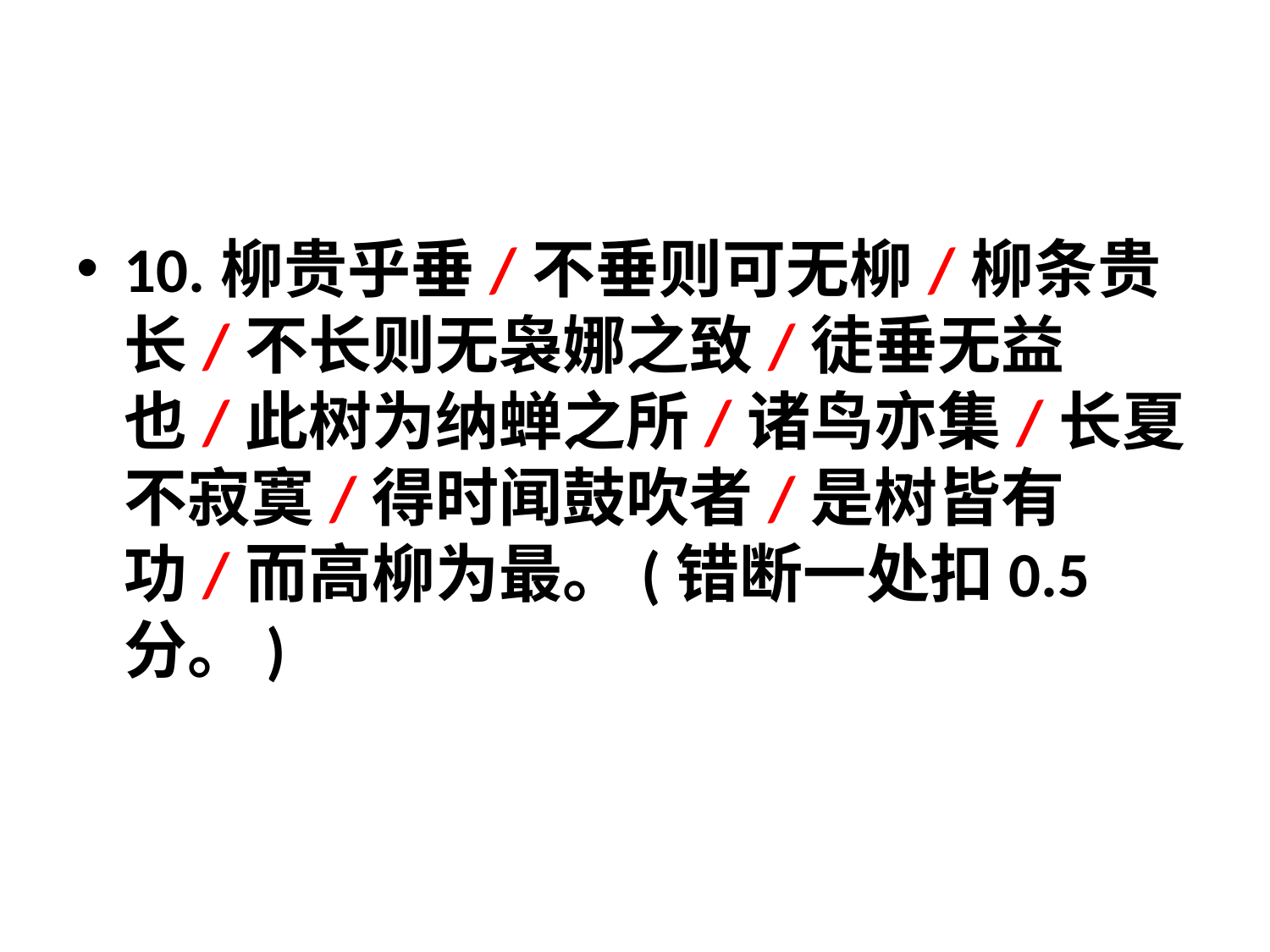

#
10.柳贵乎垂/不垂则可无柳/柳条贵长/不长则无袅娜之致/徒垂无益也/此树为纳蝉之所/诸鸟亦集/长夏不寂寞/得时闻鼓吹者/是树皆有功/而高柳为最。(错断一处扣0.5分。)